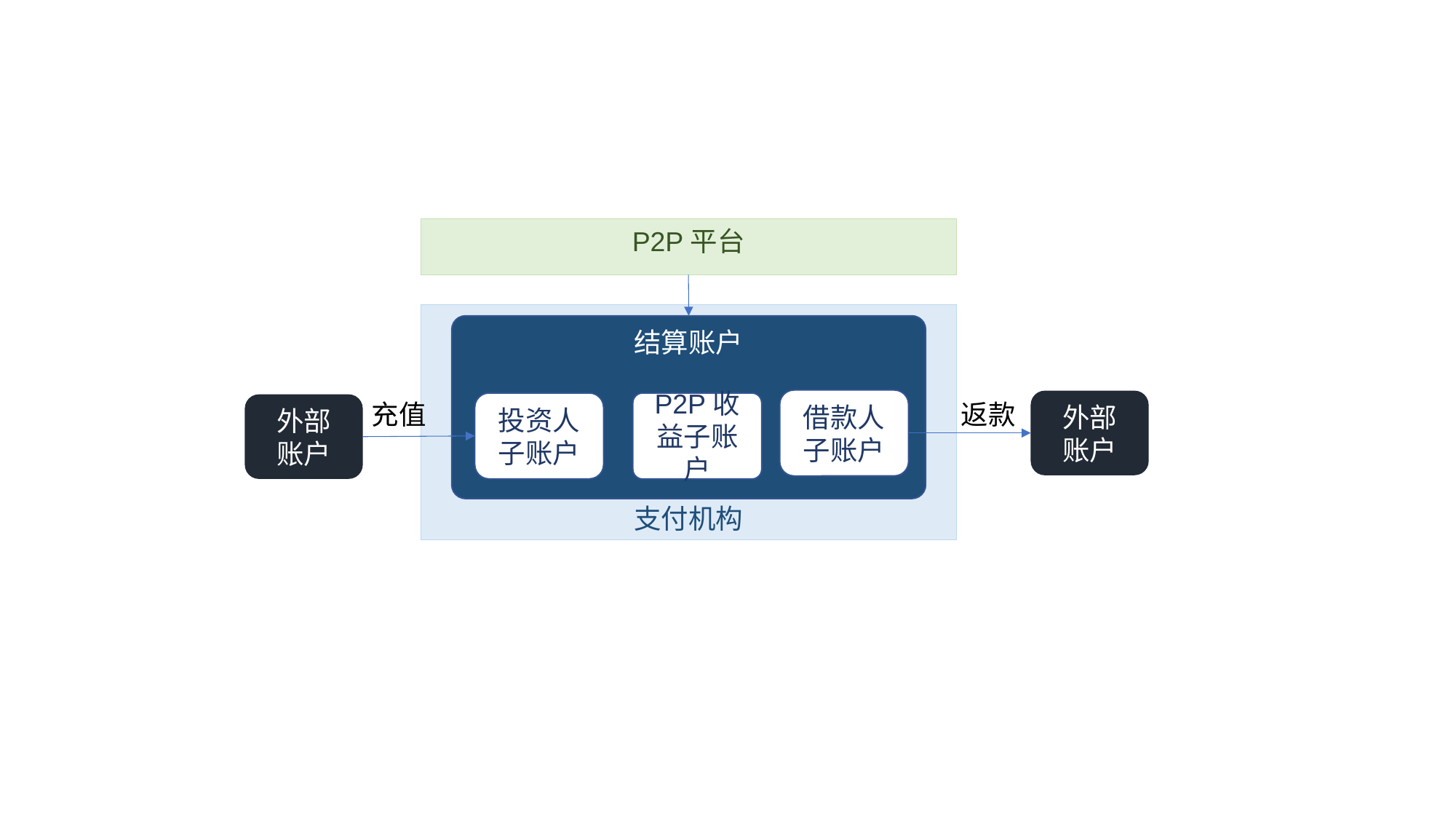

P2P平台
支付机构
结算账户
借款人子账户
外部
账户
返款
充值
投资人子账户
P2P收益子账户
外部
账户